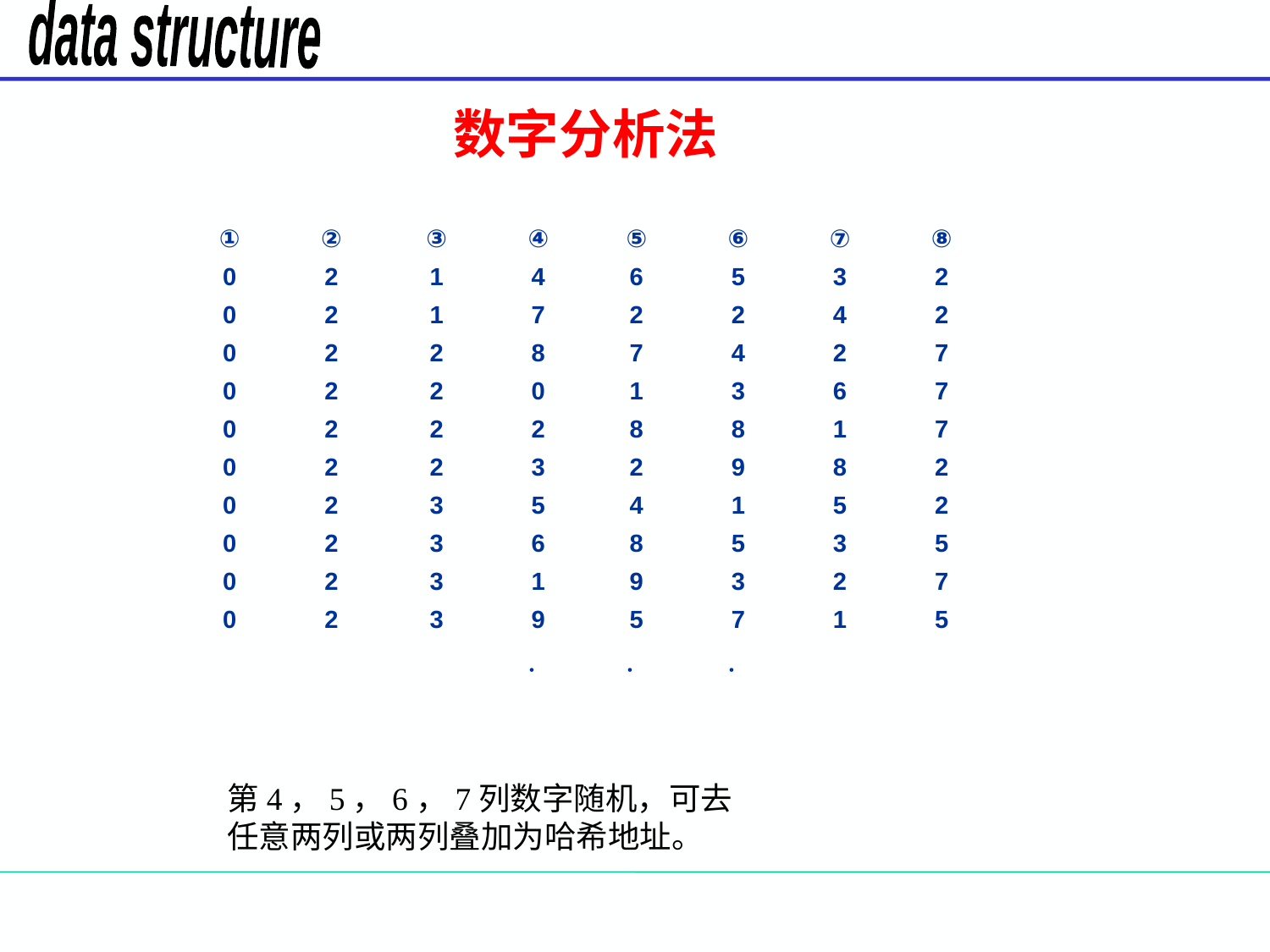

# 数字分析法
| ① | ② | ③ | ④ | ⑤ | ⑥ | ⑦ | ⑧ |
| --- | --- | --- | --- | --- | --- | --- | --- |
| 0 | 2 | 1 | 4 | 6 | 5 | 3 | 2 |
| 0 | 2 | 1 | 7 | 2 | 2 | 4 | 2 |
| 0 | 2 | 2 | 8 | 7 | 4 | 2 | 7 |
| 0 | 2 | 2 | 0 | 1 | 3 | 6 | 7 |
| 0 | 2 | 2 | 2 | 8 | 8 | 1 | 7 |
| 0 | 2 | 2 | 3 | 2 | 9 | 8 | 2 |
| 0 | 2 | 3 | 5 | 4 | 1 | 5 | 2 |
| 0 | 2 | 3 | 6 | 8 | 5 | 3 | 5 |
| 0 | 2 | 3 | 1 | 9 | 3 | 2 | 7 |
| 0 | 2 | 3 | 9 | 5 | 7 | 1 | 5 |
|  |  |  | ． | ． | ． |  |  |
第4，5，6，7列数字随机，可去任意两列或两列叠加为哈希地址。